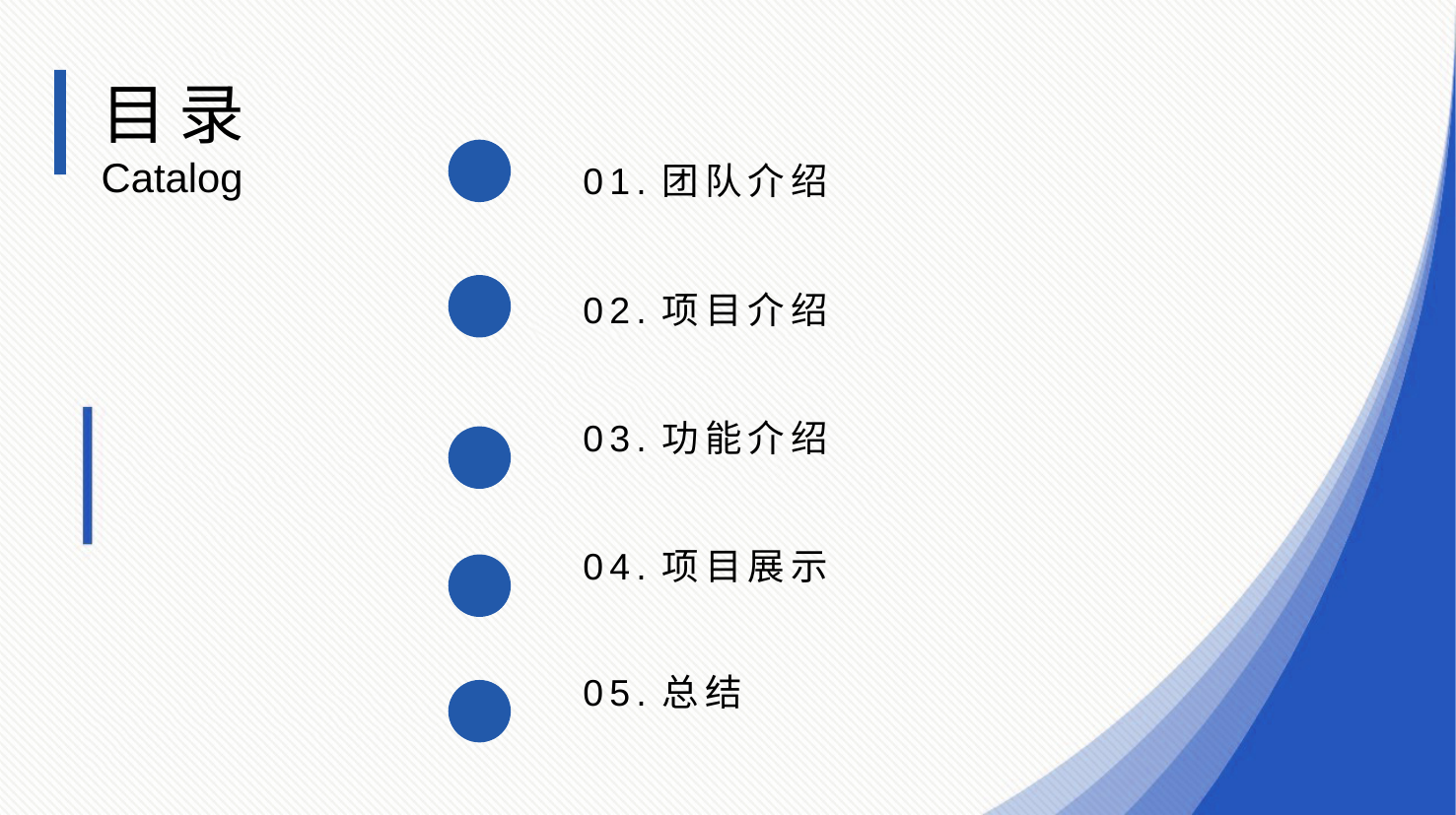

目录
Catalog

01.团队介绍

02.项目介绍

03.功能介绍

04.项目展示

05.总结